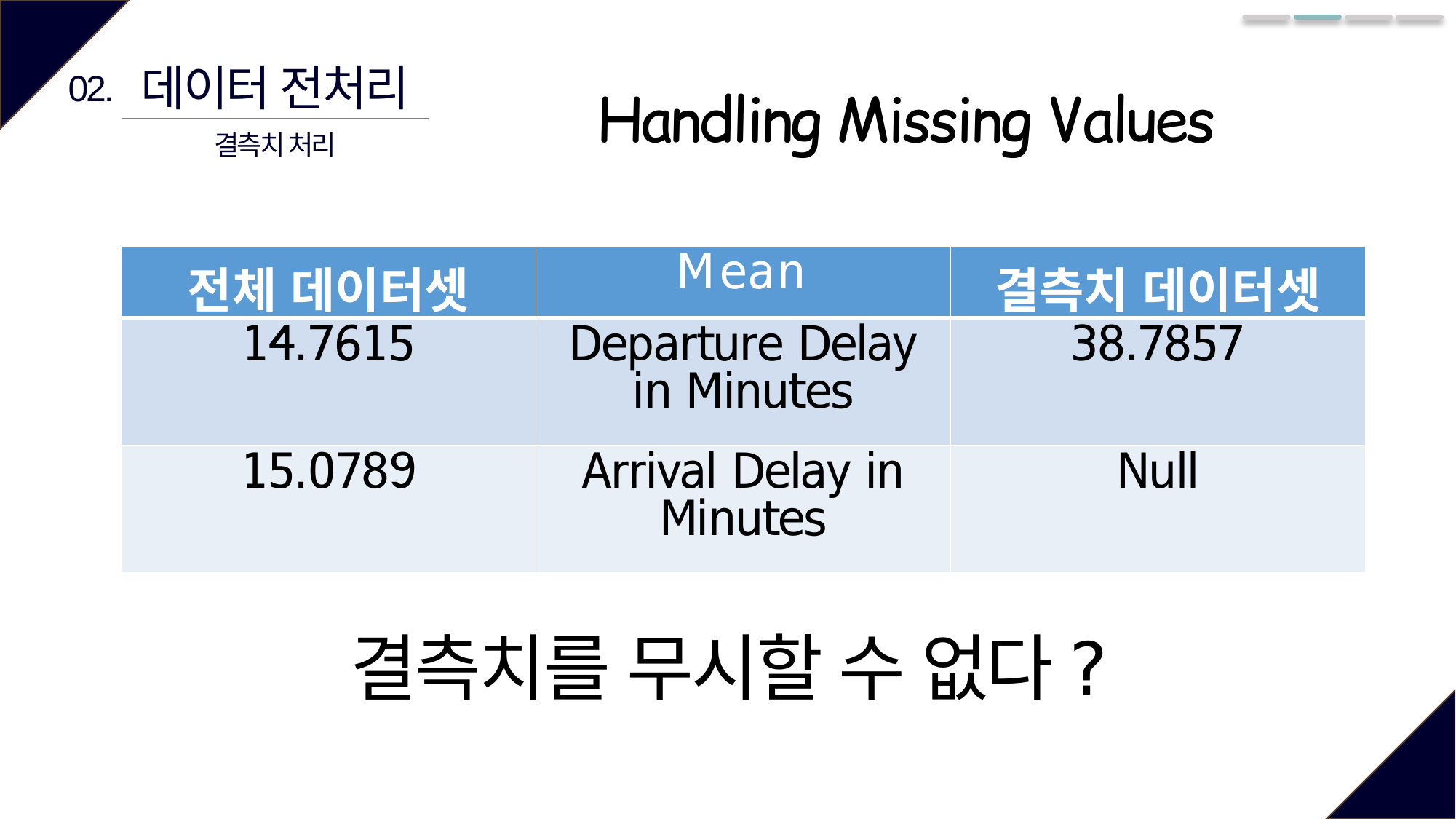

데이터 전처리
02.
Handling Missing Values
결측치 처리
| 전체 데이터셋 | Mean | 결측치 데이터셋 |
| --- | --- | --- |
| 14.7615 | Departure Delay in Minutes | 38.7857 |
| 15.0789 | Arrival Delay in Minutes | Null |
결측치를 무시할 수 없다?